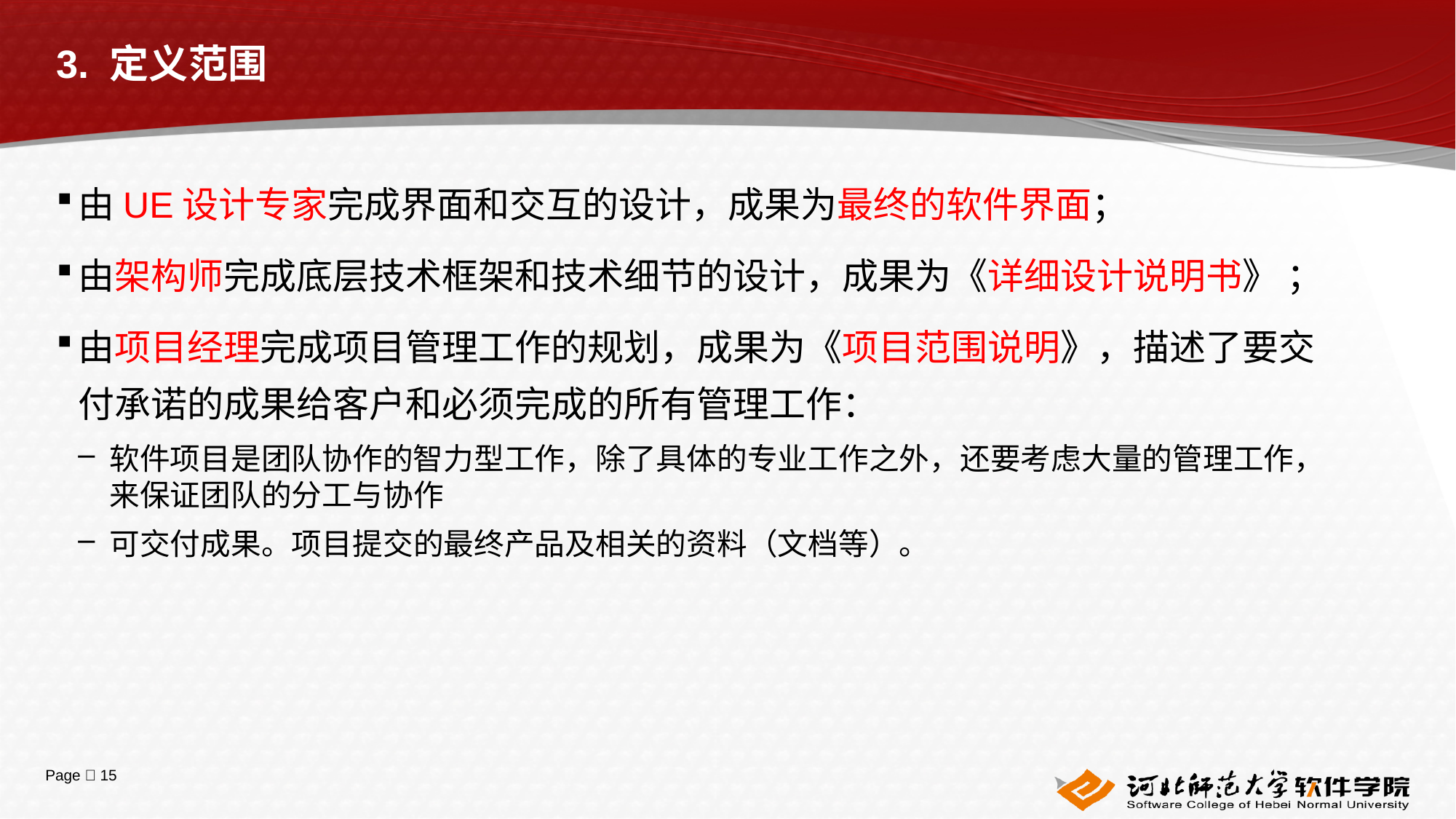

# 3. 定义范围
由UE设计专家完成界面和交互的设计，成果为最终的软件界面；
由架构师完成底层技术框架和技术细节的设计，成果为《详细设计说明书》 ；
由项目经理完成项目管理工作的规划，成果为《项目范围说明》，描述了要交付承诺的成果给客户和必须完成的所有管理工作：
软件项目是团队协作的智力型工作，除了具体的专业工作之外，还要考虑大量的管理工作，来保证团队的分工与协作
可交付成果。项目提交的最终产品及相关的资料（文档等）。